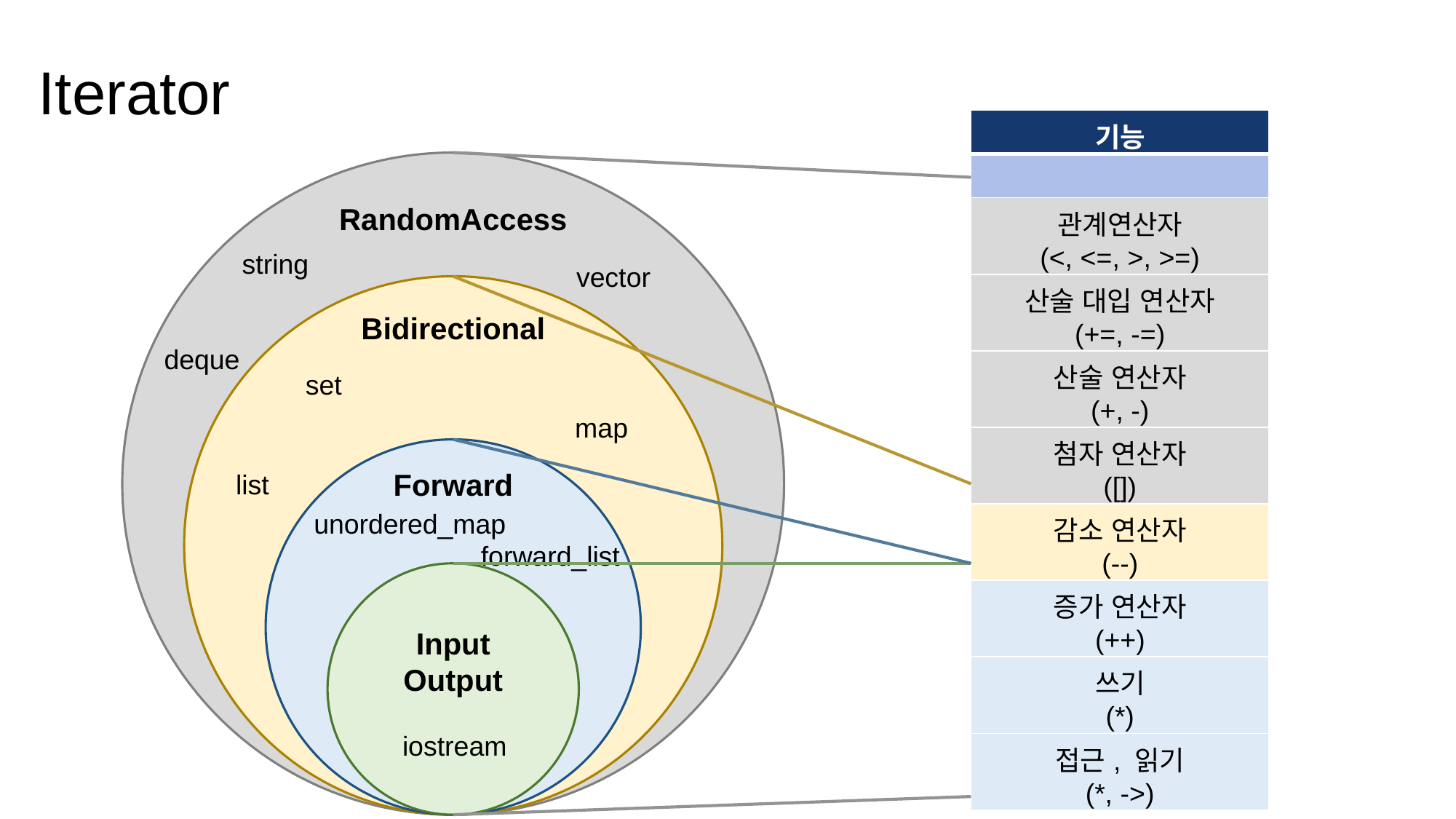

Iterator
| 기능 |
| --- |
|  |
| 관계연산자 (<, <=, >, >=) |
| 산술 대입 연산자 (+=, -=) |
| 산술 연산자 (+, -) |
| 첨자 연산자 ([]) |
| 감소 연산자 (--) |
| 증가 연산자 (++) |
| 쓰기 (\*) |
| 접근, 읽기 (\*, ->) |

RandomAccess
string
vector

Bidirectional

deque
set
map

Forward
list
unordered_map
forward_list

Input
Output
iostream